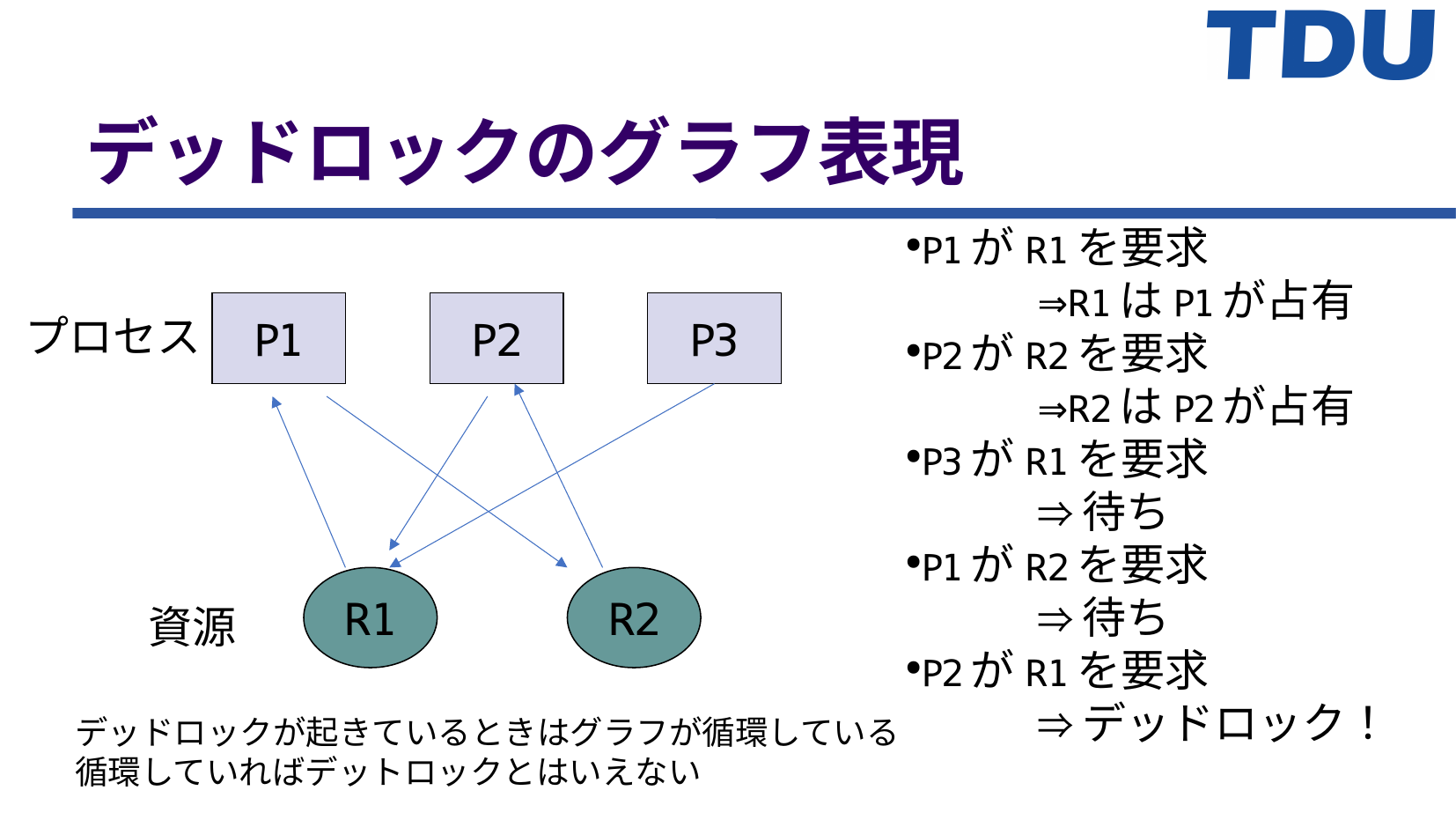

デッドロックのグラフ表現
P1がR1を要求
	⇒R1はP1が占有
P2がR2を要求
	⇒R2はP2が占有
P3がR1を要求
	⇒待ち
P1がR2を要求
	⇒待ち
P2がR1を要求
	⇒デッドロック！
P1
P2
P3
プロセス
R1
R2
資源
デッドロックが起きているときはグラフが循環している
循環していればデットロックとはいえない